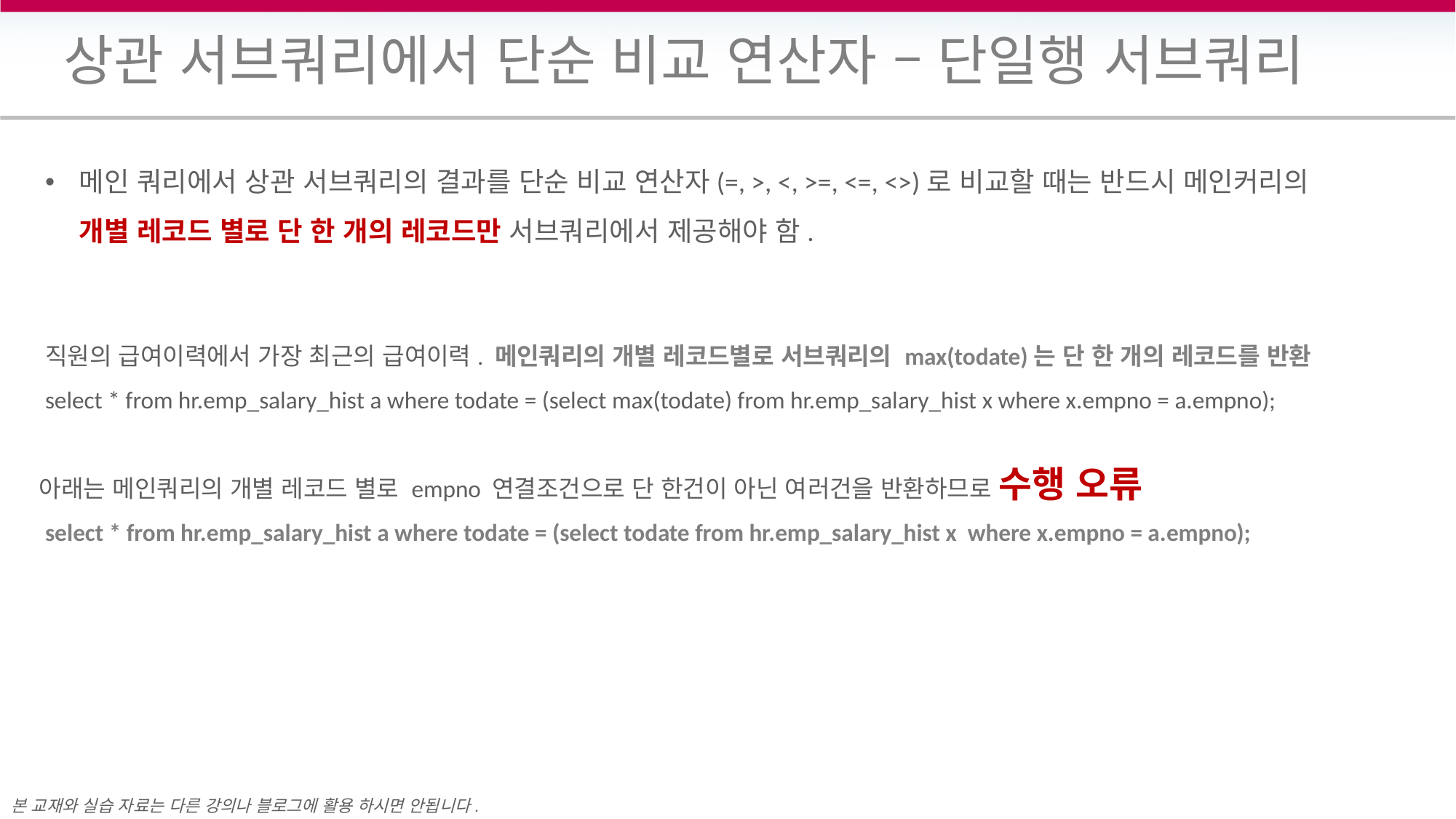

# 상관 서브쿼리에서 단순 비교 연산자 – 단일행 서브쿼리
메인 쿼리에서 상관 서브쿼리의 결과를 단순 비교 연산자(=, >, <, >=, <=, <>)로 비교할 때는 반드시 메인커리의 개별 레코드 별로 단 한 개의 레코드만 서브쿼리에서 제공해야 함.
직원의 급여이력에서 가장 최근의 급여이력. 메인쿼리의 개별 레코드별로 서브쿼리의 max(todate)는 단 한 개의 레코드를 반환
select * from hr.emp_salary_hist a where todate = (select max(todate) from hr.emp_salary_hist x where x.empno = a.empno);
아래는 메인쿼리의 개별 레코드 별로 empno 연결조건으로 단 한건이 아닌 여러건을 반환하므로 수행 오류
select * from hr.emp_salary_hist a where todate = (select todate from hr.emp_salary_hist x  where x.empno = a.empno);